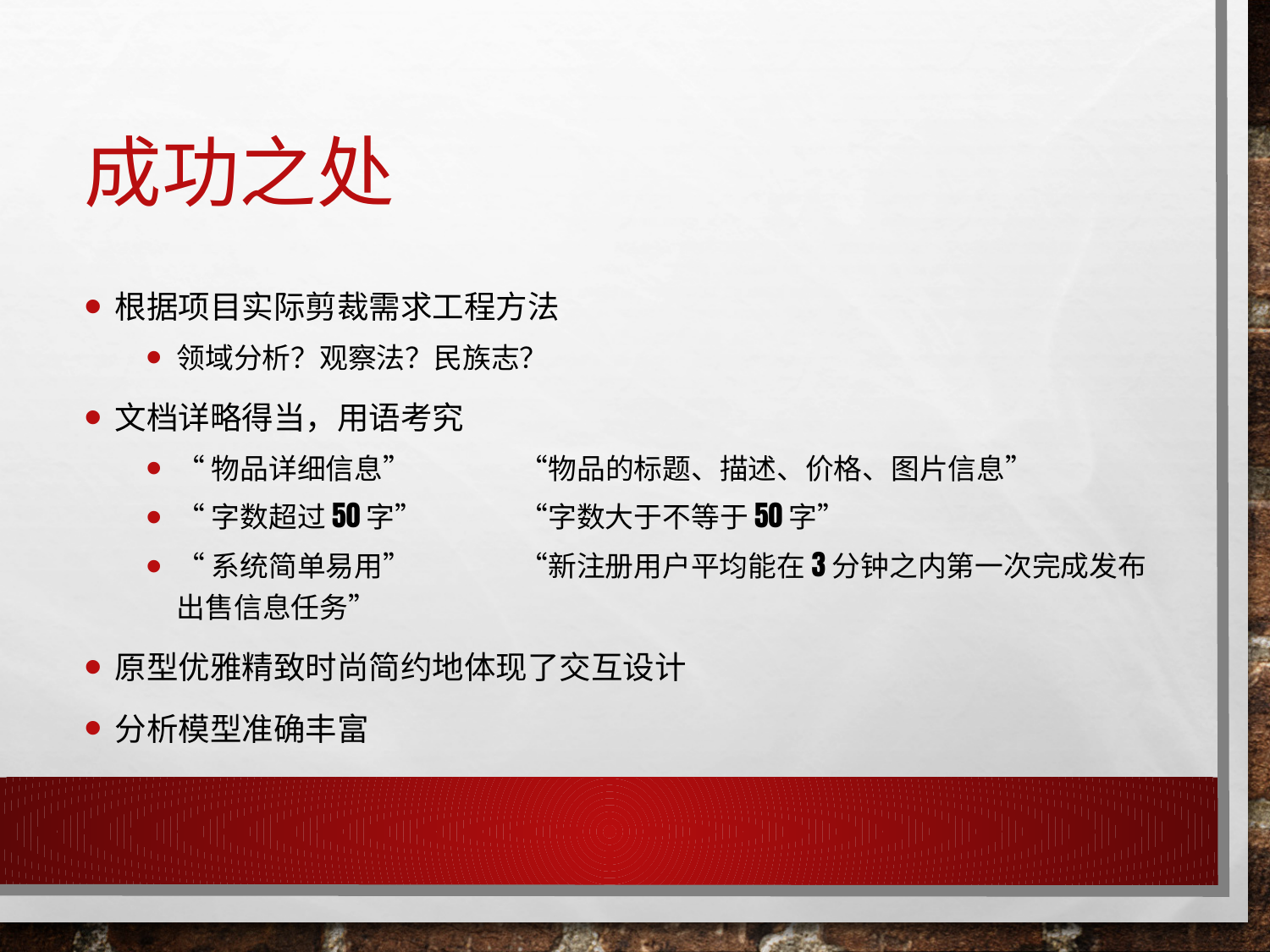

# 成功之处
根据项目实际剪裁需求工程方法
领域分析？观察法？民族志？
文档详略得当，用语考究
“物品详细信息”	“物品的标题、描述、价格、图片信息”
“字数超过50字”	“字数大于不等于50字”
“系统简单易用”	“新注册用户平均能在3分钟之内第一次完成发布出售信息任务”
原型优雅精致时尚简约地体现了交互设计
分析模型准确丰富